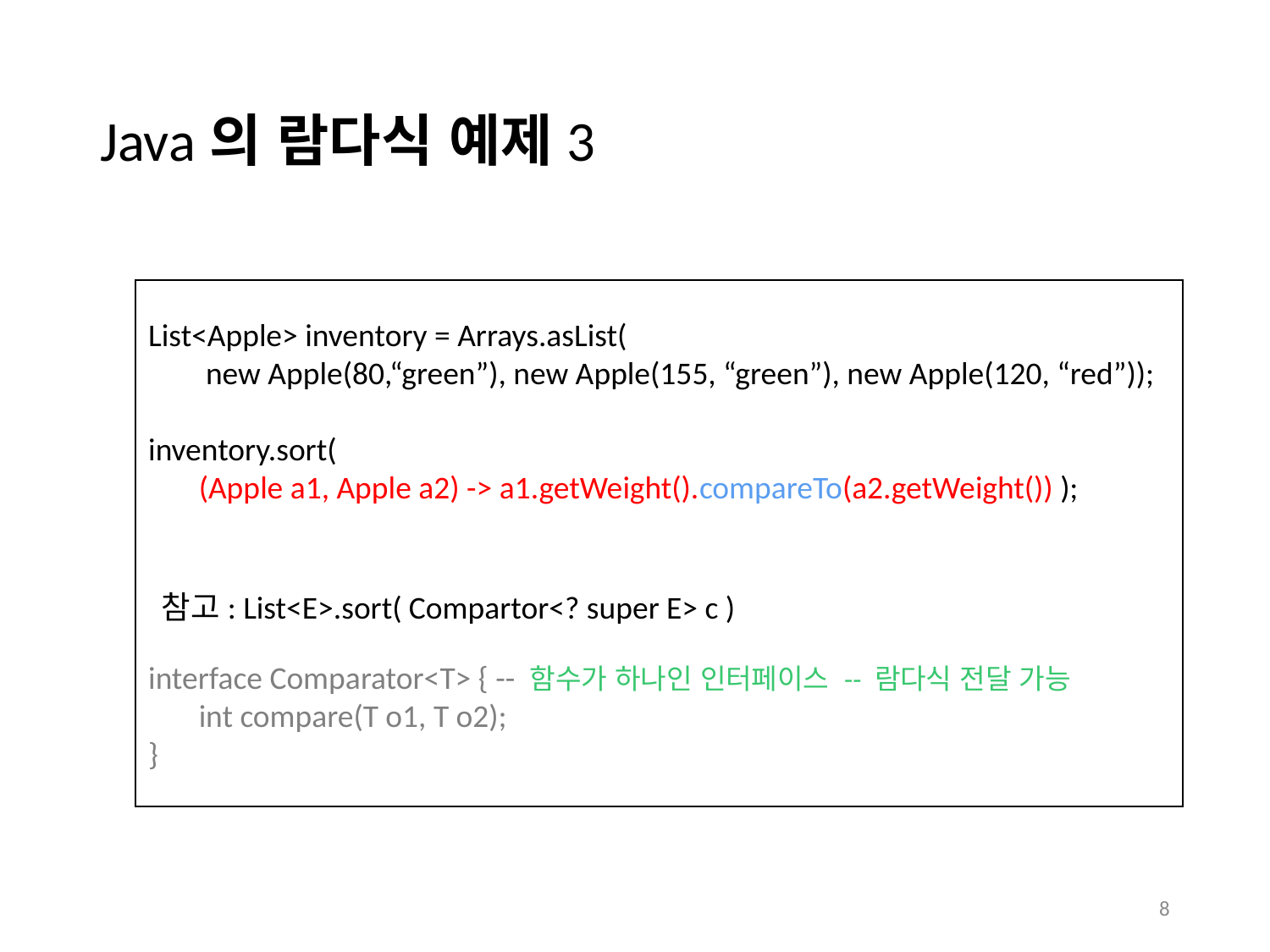

# Java의 람다식 예제3
List<Apple> inventory = Arrays.asList(
        new Apple(80,“green”), new Apple(155, “green”), new Apple(120, “red”));

inventory.sort(
       (Apple a1, Apple a2) -> a1.getWeight().compareTo(a2.getWeight()) );

interface Comparator<T> { -- 함수가 하나인 인터페이스 -- 람다식 전달 가능
       int compare(T o1, T o2);
}
참고: List<E>.sort( Compartor<? super E> c )
8